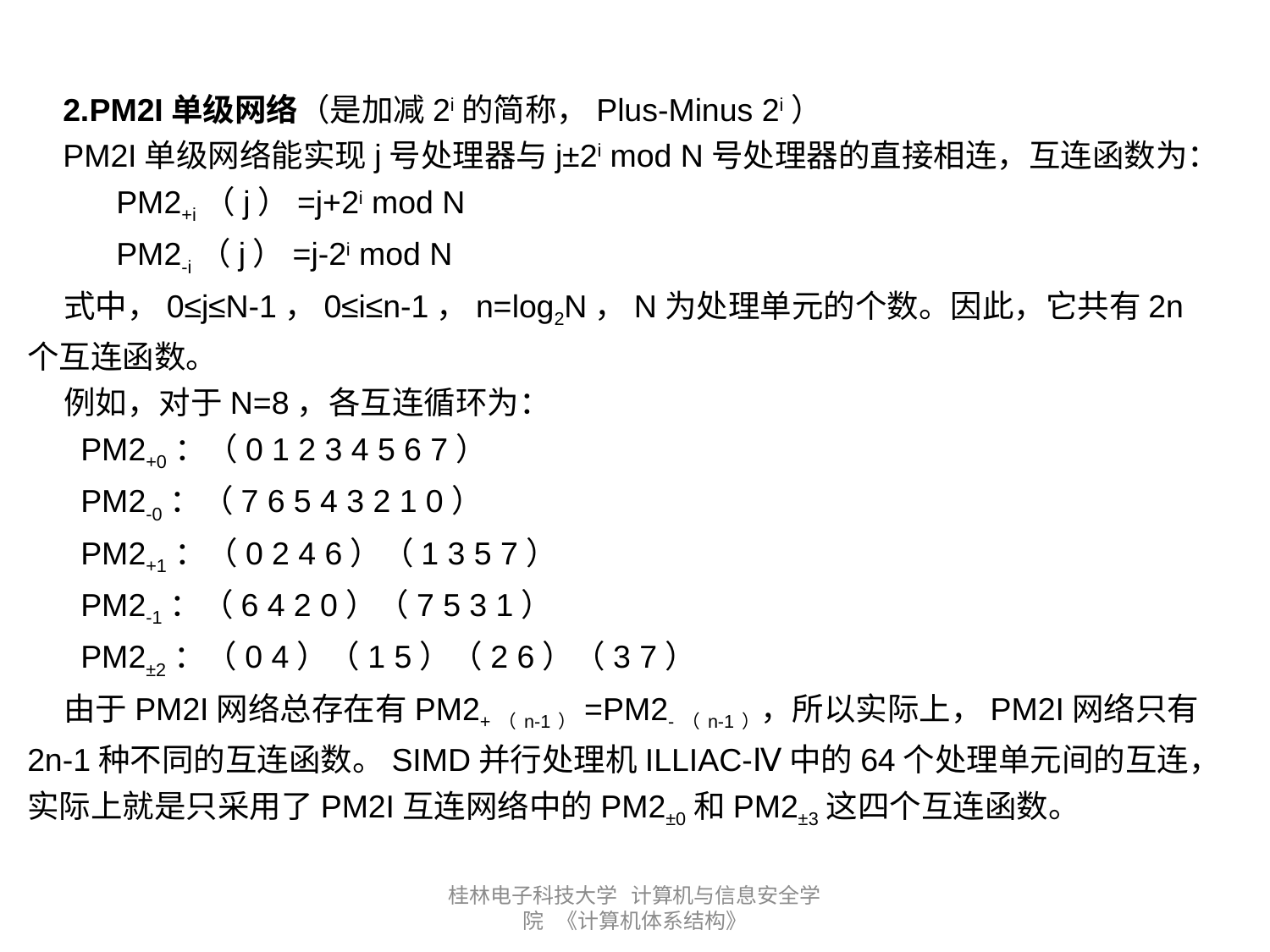

桂林电子科技大学  计算机与信息安全学院  《计算机体系结构》
    2.PM2I单级网络（是加减2i的简称，Plus-Minus 2i）
    PM2I单级网络能实现j号处理器与j±2i mod N号处理器的直接相连，互连函数为：
          PM2+i（j）=j+2i mod N
          PM2-i（j）=j-2i mod N
    式中，0≤j≤N-1，0≤i≤n-1，n=log2N，N为处理单元的个数。因此，它共有2n个互连函数。
    例如，对于N=8，各互连循环为：
      PM2+0：（0 1 2 3 4 5 6 7）
      PM2-0：（7 6 5 4 3 2 1 0）
      PM2+1：（0 2 4 6）（1 3 5 7）
      PM2-1：（6 4 2 0）（7 5 3 1）
      PM2±2：（0 4）（1 5）（2 6）（3 7）
    由于PM2I网络总存在有PM2+（n-1）=PM2-（n-1），所以实际上，PM2I网络只有2n-1种不同的互连函数。SIMD并行处理机ILLIAC-Ⅳ中的64个处理单元间的互连，实际上就是只采用了PM2I互连网络中的PM2±0和PM2±3这四个互连函数。